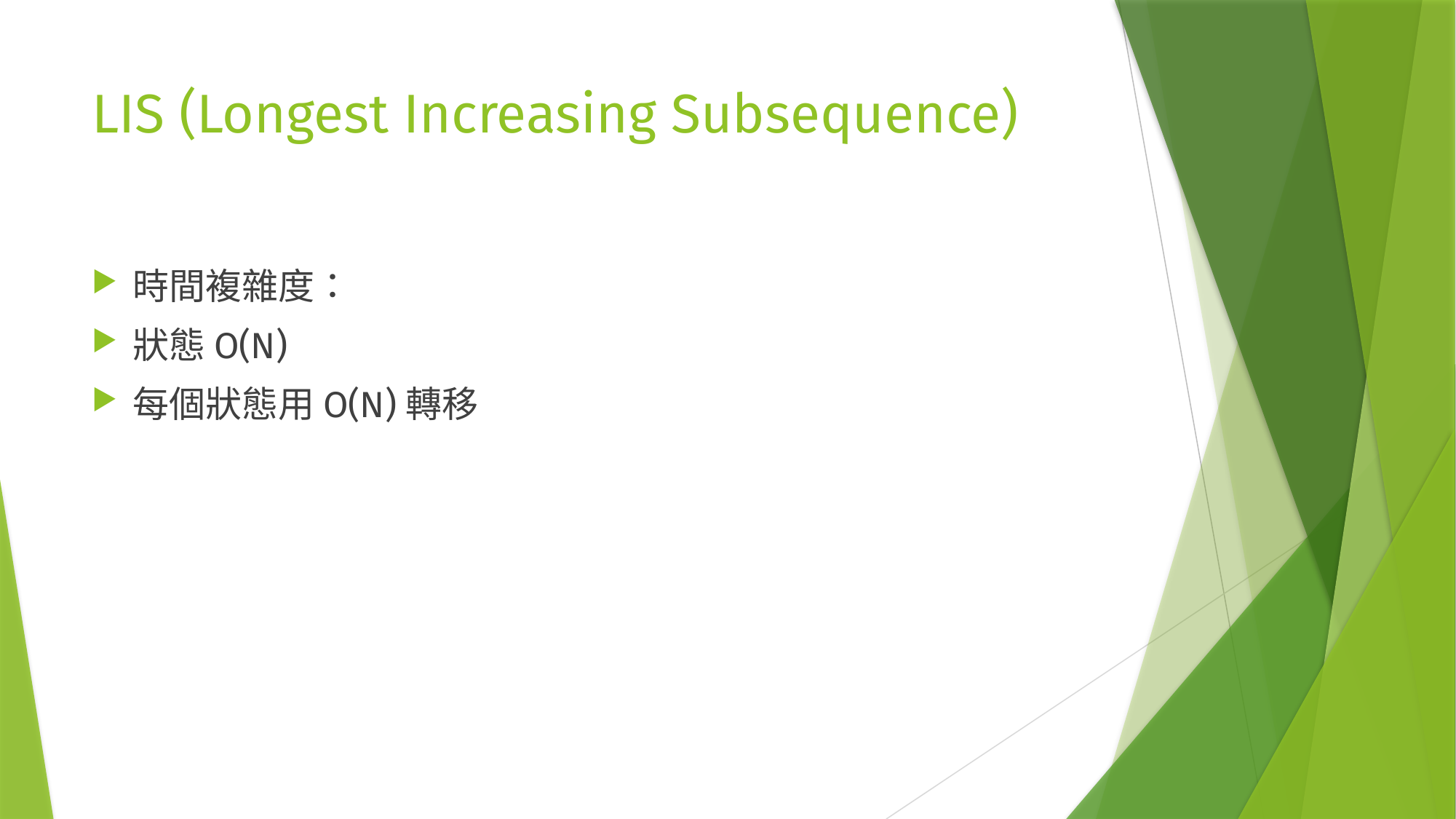

# LIS (Longest Increasing Subsequence)
時間複雜度：
狀態O(N)
每個狀態用O(N)轉移